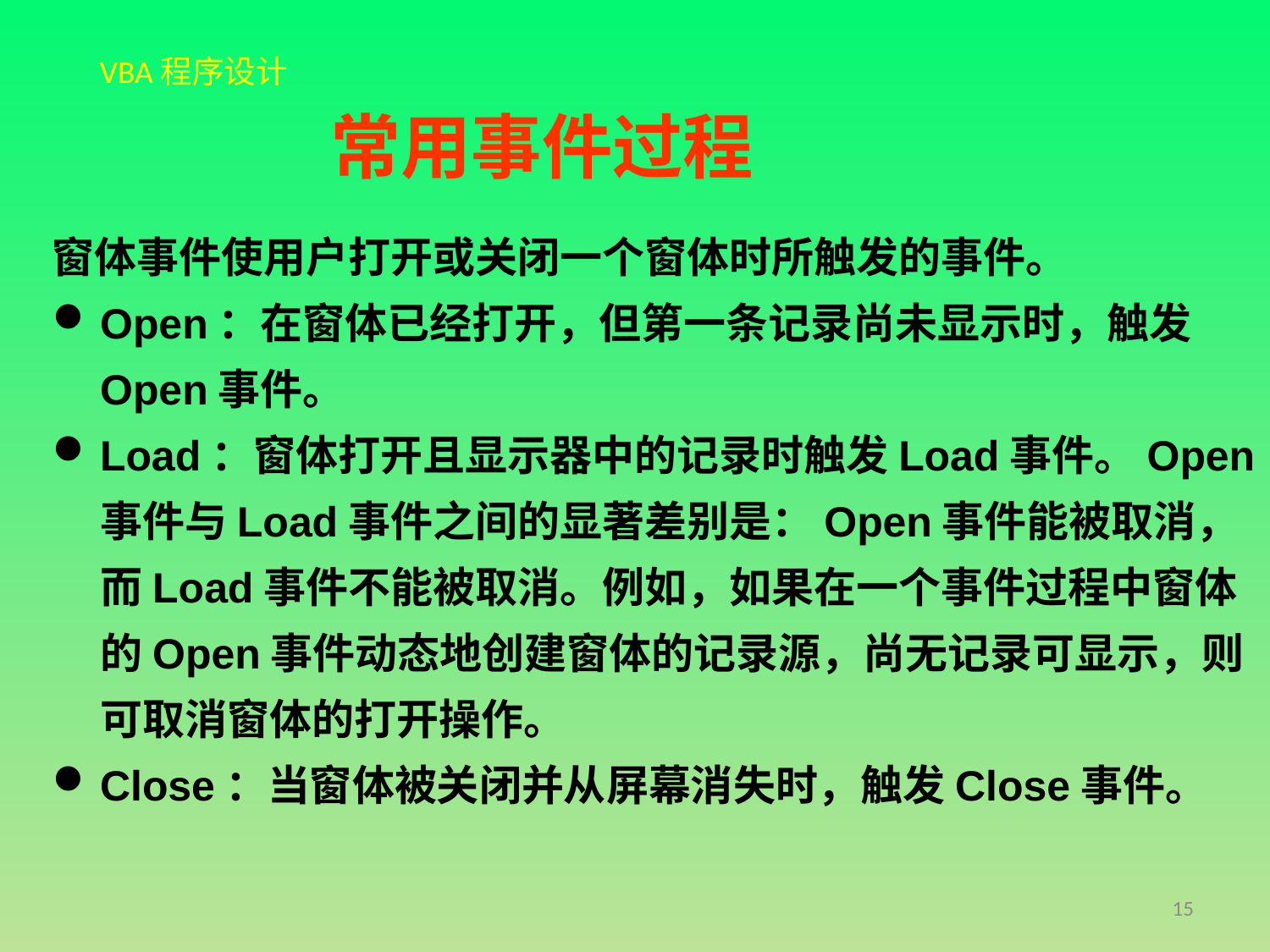

常用事件过程
窗体事件使用户打开或关闭一个窗体时所触发的事件。
Open：在窗体已经打开，但第一条记录尚未显示时，触发Open事件。
Load：窗体打开且显示器中的记录时触发Load事件。Open事件与Load事件之间的显著差别是：Open事件能被取消，而Load事件不能被取消。例如，如果在一个事件过程中窗体的Open事件动态地创建窗体的记录源，尚无记录可显示，则可取消窗体的打开操作。
Close：当窗体被关闭并从屏幕消失时，触发Close事件。
15